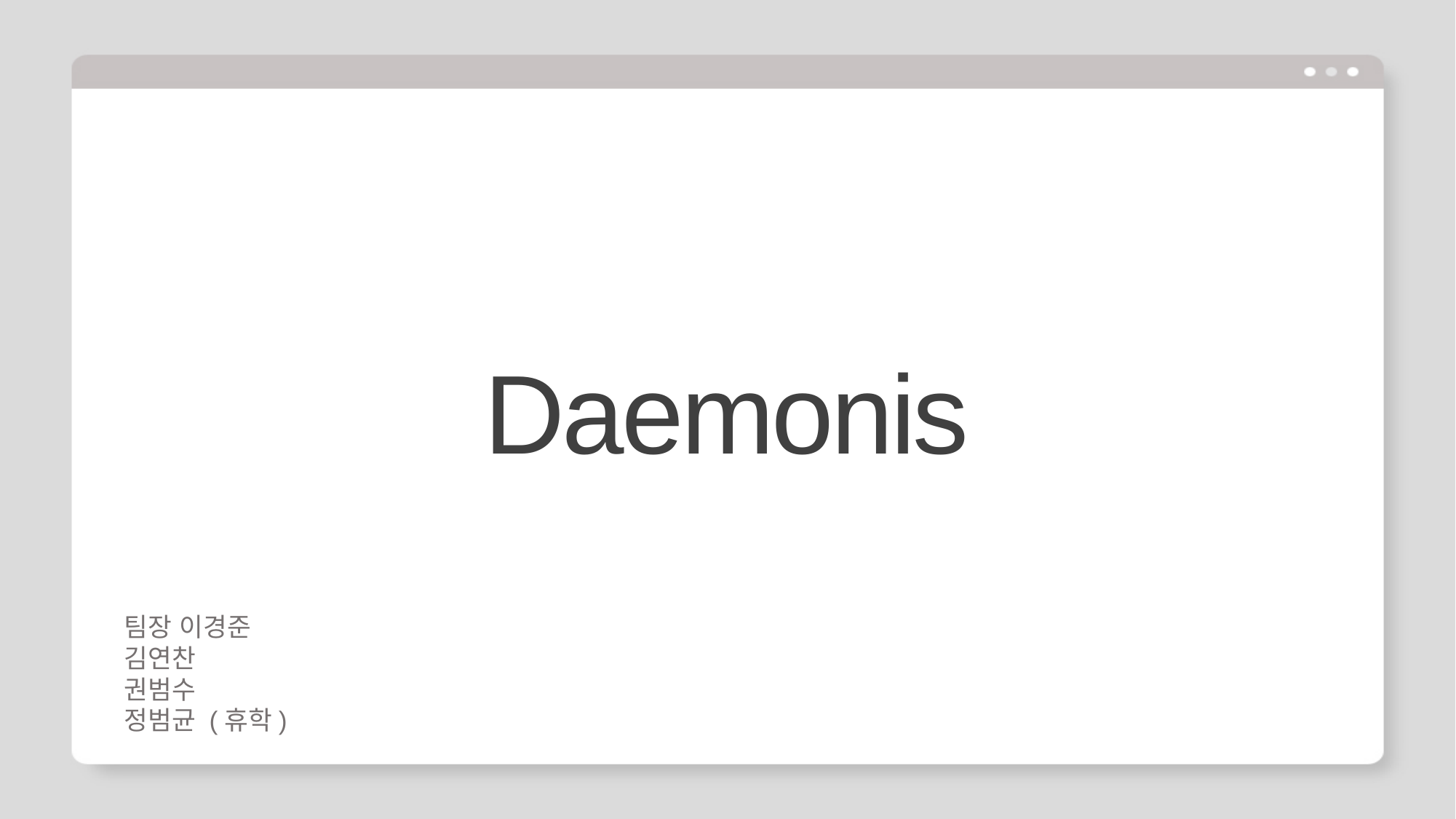

Daemonis
팀장 이경준
김연찬
권범수
정범균 (휴학)